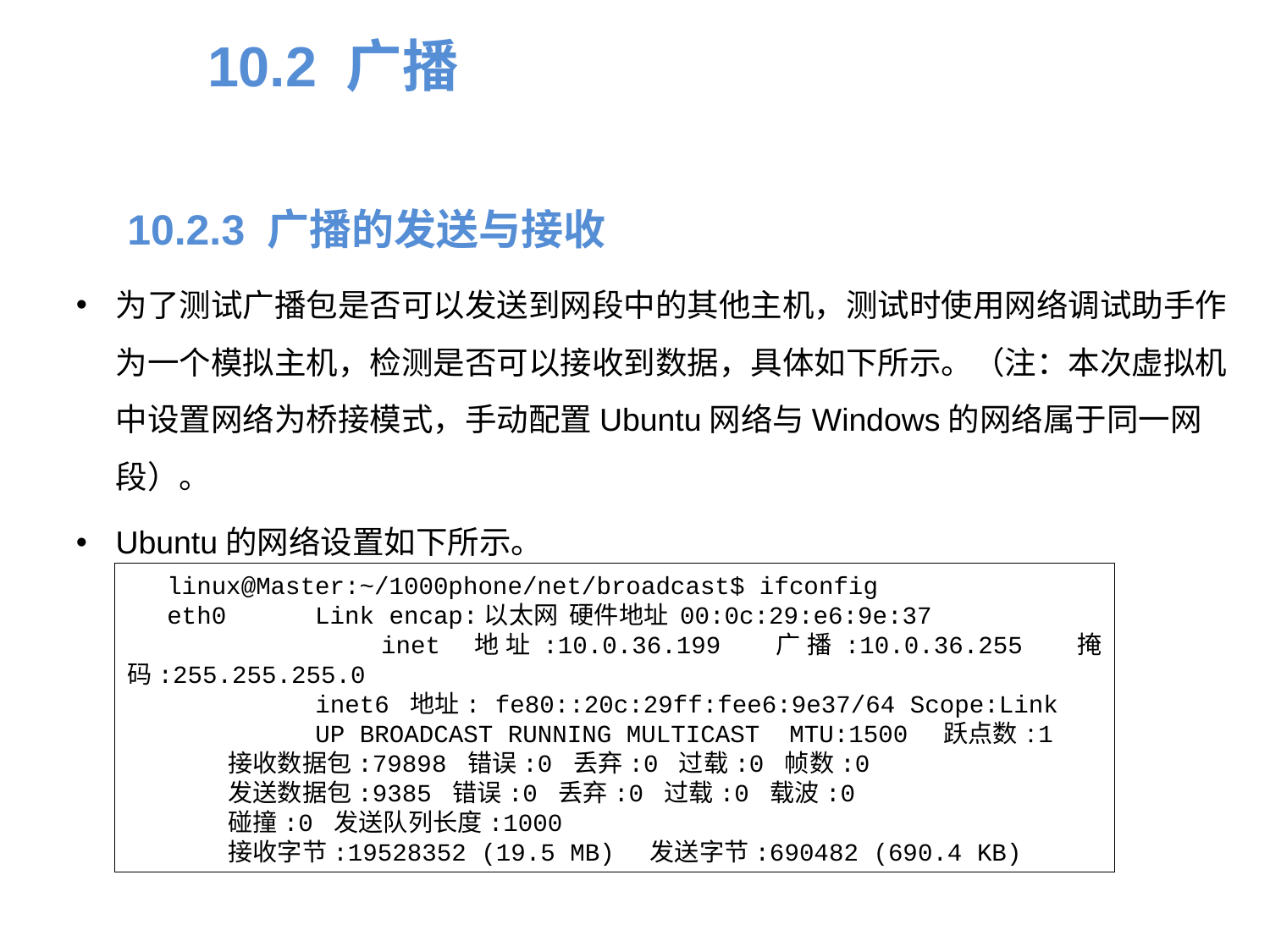

10.2 广播
10.2.3 广播的发送与接收
为了测试广播包是否可以发送到网段中的其他主机，测试时使用网络调试助手作为一个模拟主机，检测是否可以接收到数据，具体如下所示。（注：本次虚拟机中设置网络为桥接模式，手动配置Ubuntu网络与Windows的网络属于同一网段）。
Ubuntu的网络设置如下所示。
linux@Master:~/1000phone/net/broadcast$ ifconfig
eth0      Link encap:以太网  硬件地址 00:0c:29:e6:9e:37
          inet 地址:10.0.36.199  广播:10.0.36.255  掩码:255.255.255.0
          inet6 地址: fe80::20c:29ff:fee6:9e37/64 Scope:Link
          UP BROADCAST RUNNING MULTICAST  MTU:1500  跃点数:1
          接收数据包:79898 错误:0 丢弃:0 过载:0 帧数:0
          发送数据包:9385 错误:0 丢弃:0 过载:0 载波:0
          碰撞:0 发送队列长度:1000
          接收字节:19528352 (19.5 MB)  发送字节:690482 (690.4 KB)